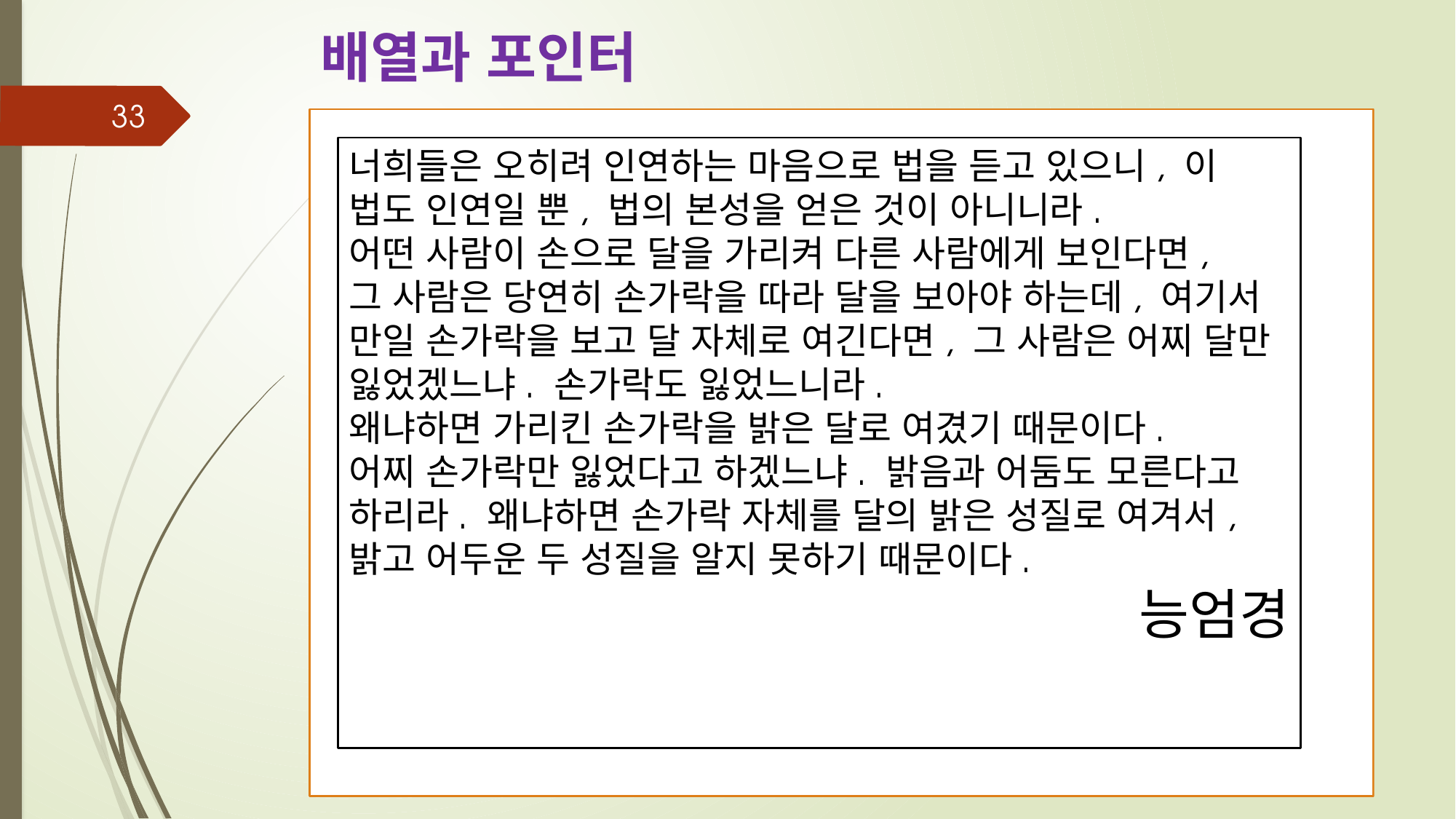

# 배열과 포인터
33
너희들은 오히려 인연하는 마음으로 법을 듣고 있으니, 이 법도 인연일 뿐, 법의 본성을 얻은 것이 아니니라.
어떤 사람이 손으로 달을 가리켜 다른 사람에게 보인다면,
그 사람은 당연히 손가락을 따라 달을 보아야 하는데, 여기서 만일 손가락을 보고 달 자체로 여긴다면, 그 사람은 어찌 달만 잃었겠느냐. 손가락도 잃었느니라.
왜냐하면 가리킨 손가락을 밝은 달로 여겼기 때문이다.
어찌 손가락만 잃었다고 하겠느냐. 밝음과 어둠도 모른다고 하리라. 왜냐하면 손가락 자체를 달의 밝은 성질로 여겨서, 밝고 어두운 두 성질을 알지 못하기 때문이다.
능엄경